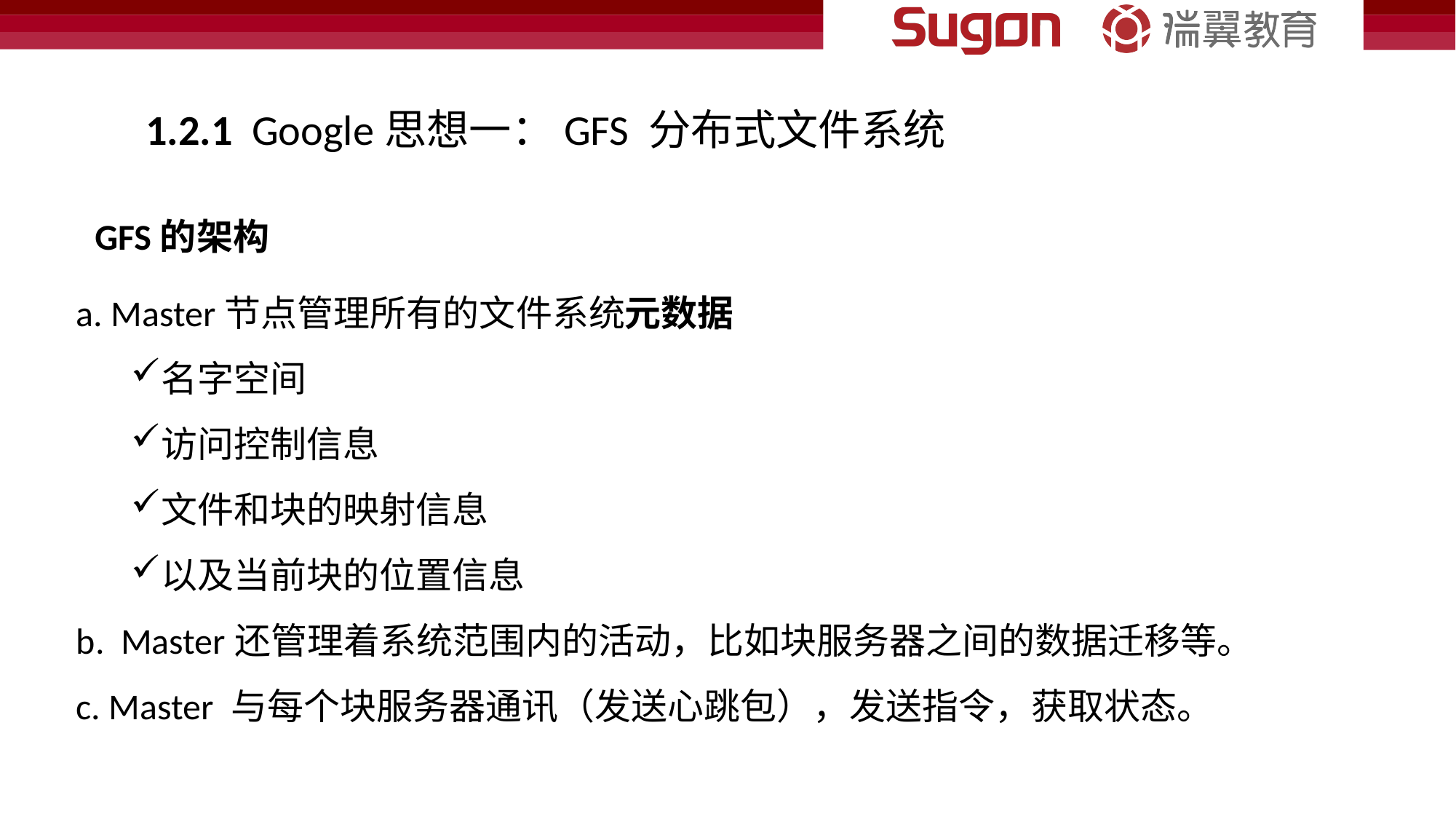

1.2.1  Google思想一：GFS 分布式文件系统
GFS的架构
a. Master节点管理所有的文件系统元数据
名字空间
访问控制信息
文件和块的映射信息
以及当前块的位置信息
b.  Master还管理着系统范围内的活动，比如块服务器之间的数据迁移等。
c. Master 与每个块服务器通讯（发送心跳包），发送指令，获取状态。